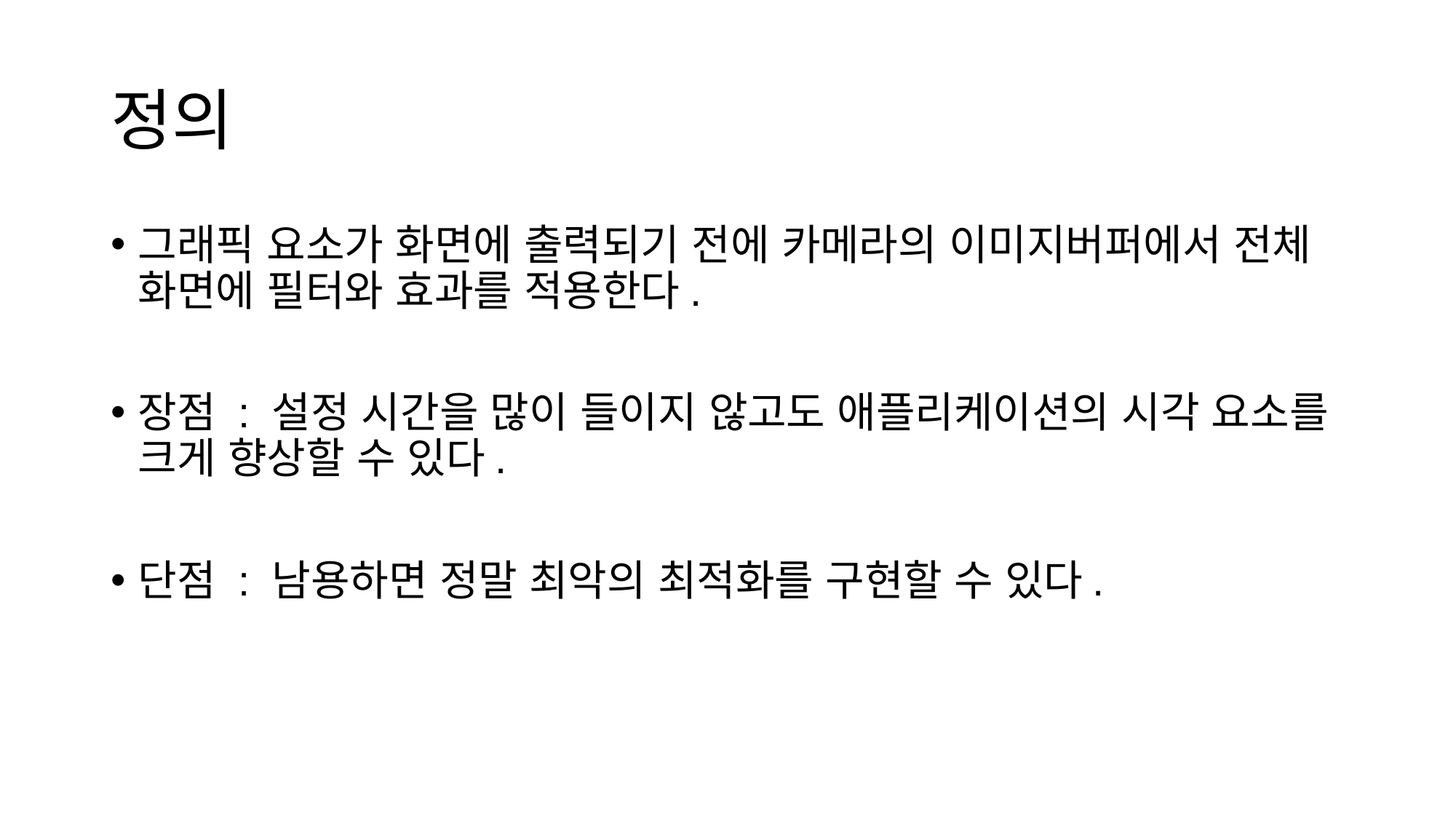

# 정의
그래픽 요소가 화면에 출력되기 전에 카메라의 이미지버퍼에서 전체 화면에 필터와 효과를 적용한다.

장점 : 설정 시간을 많이 들이지 않고도 애플리케이션의 시각 요소를 크게 향상할 수 있다.

단점 : 남용하면 정말 최악의 최적화를 구현할 수 있다.